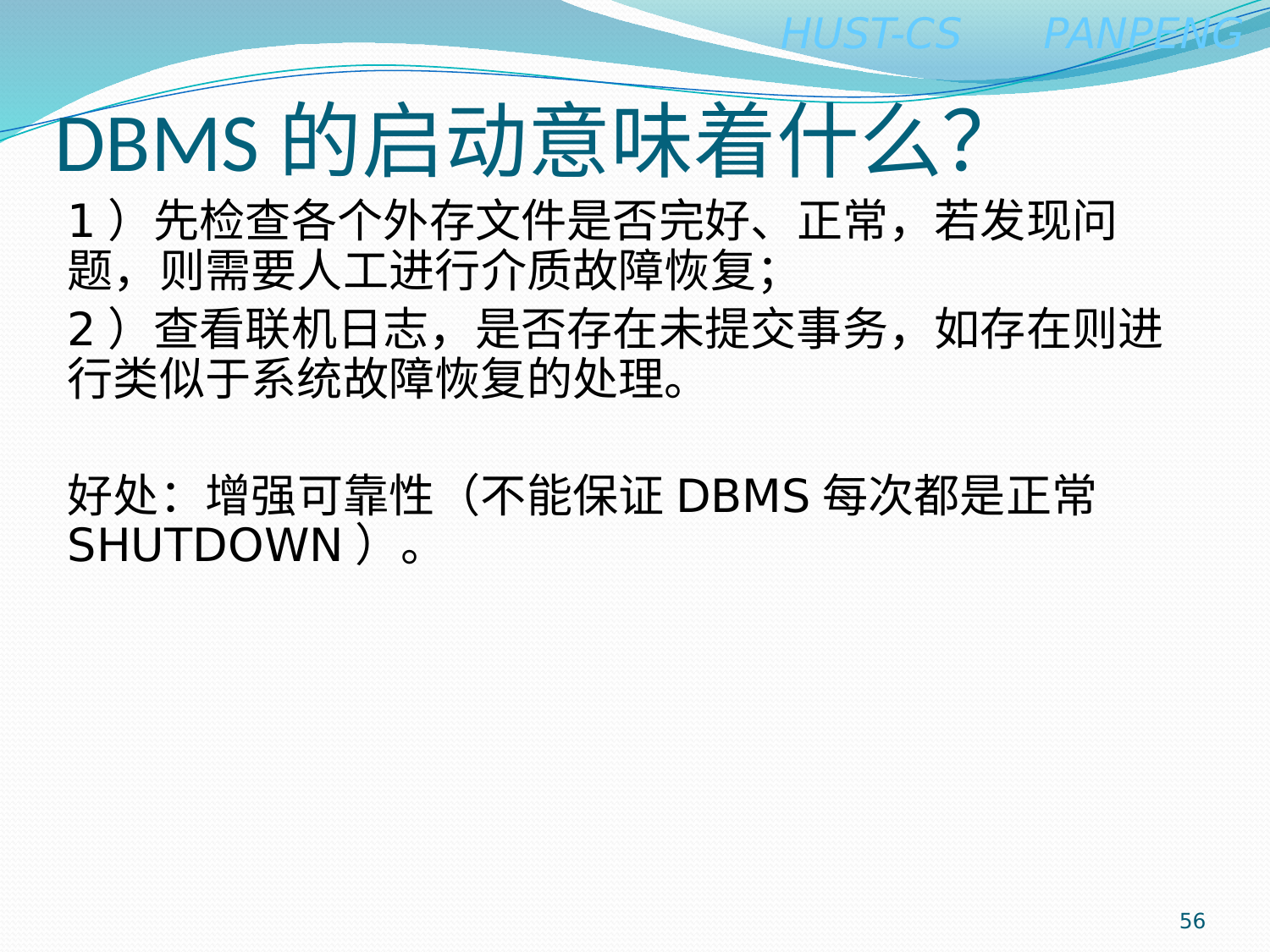

# DBMS的启动意味着什么？
1）先检查各个外存文件是否完好、正常，若发现问题，则需要人工进行介质故障恢复；
2）查看联机日志，是否存在未提交事务，如存在则进行类似于系统故障恢复的处理。

好处：增强可靠性（不能保证DBMS每次都是正常SHUTDOWN）。
56